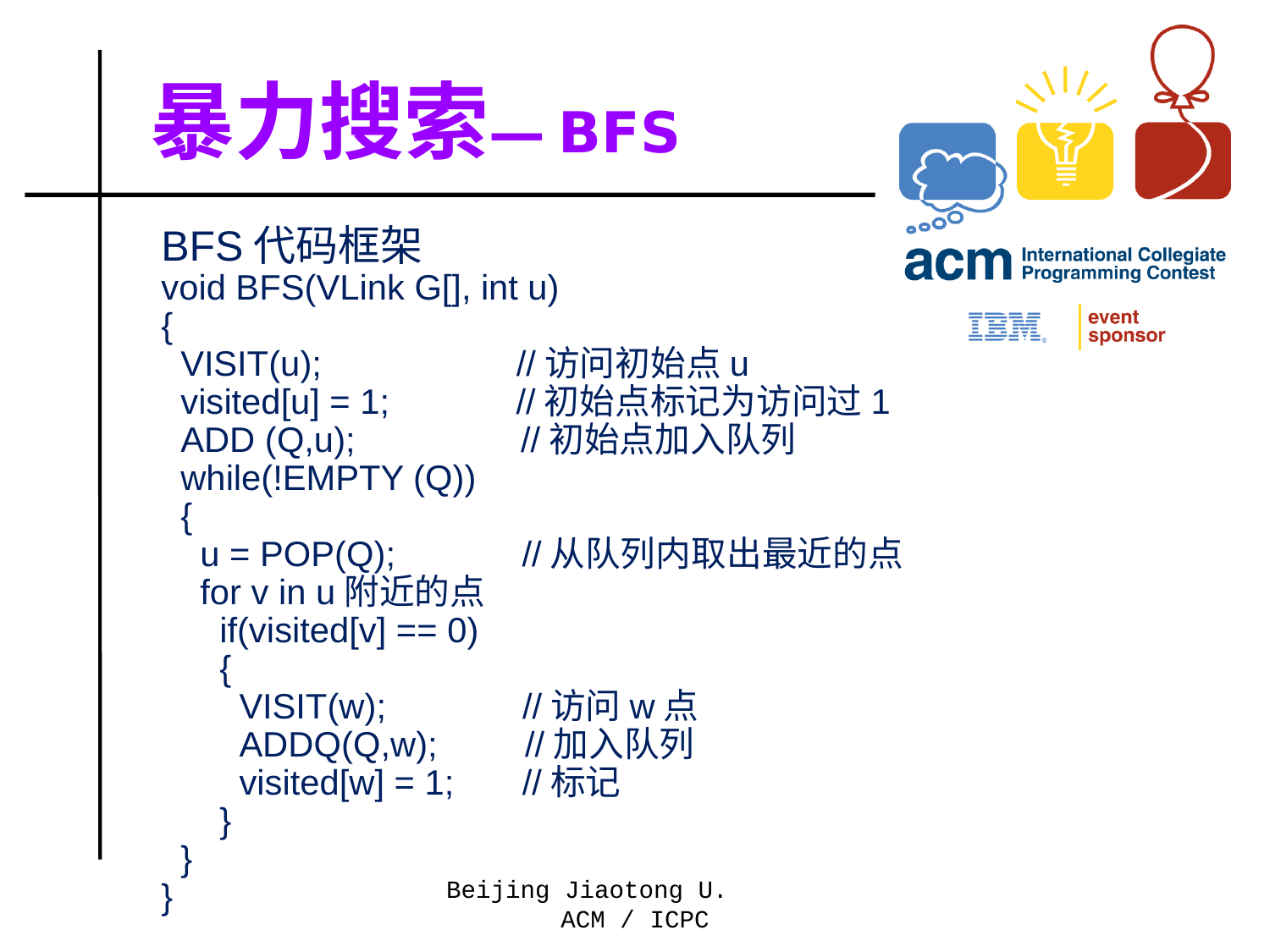

# 暴力搜索—BFS
BFS代码框架
void BFS(VLink G[], int u)
{
  VISIT(u);                    //访问初始点u
  visited[u] = 1;             //初始点标记为访问过1
  ADD (Q,u);                 //初始点加入队列
  while(!EMPTY (Q))
  {
    u = POP(Q);             //从队列内取出最近的点
    for v in u附近的点
      if(visited[v] == 0)
      {
        VISIT(w);              //访问w点
        ADDQ(Q,w);         //加入队列
        visited[w] = 1;       //标记
      }
  }
}